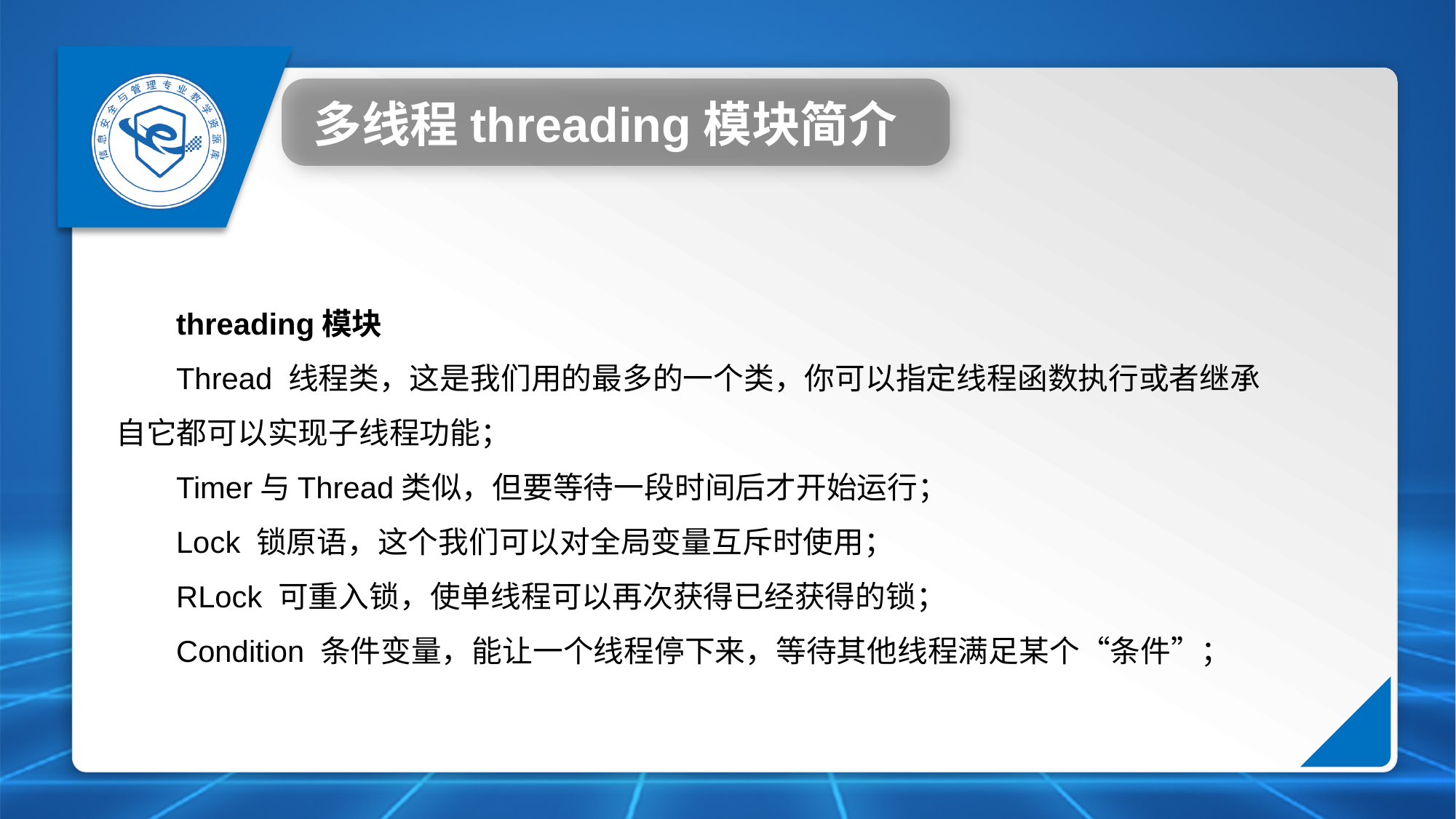

多线程threading模块简介
threading模块
Thread 线程类，这是我们用的最多的一个类，你可以指定线程函数执行或者继承自它都可以实现子线程功能；
Timer与Thread类似，但要等待一段时间后才开始运行；
Lock 锁原语，这个我们可以对全局变量互斥时使用；
RLock 可重入锁，使单线程可以再次获得已经获得的锁；
Condition 条件变量，能让一个线程停下来，等待其他线程满足某个“条件”；